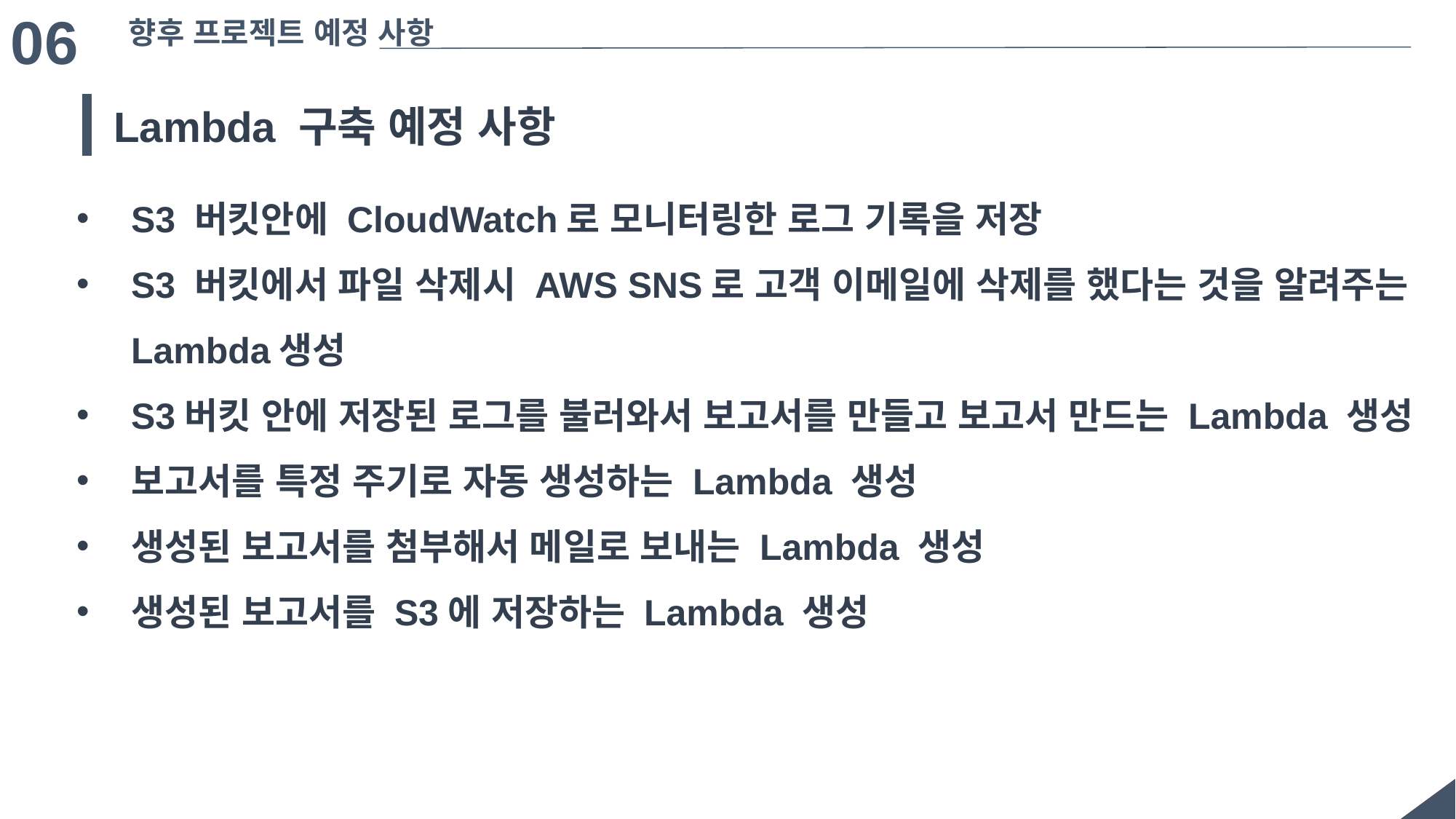

06
향후 프로젝트 예정 사항

Lambda 구축 예정 사항
S3 버킷안에 CloudWatch로 모니터링한 로그 기록을 저장
S3 버킷에서 파일 삭제시 AWS SNS로 고객 이메일에 삭제를 했다는 것을 알려주는 Lambda생성
S3버킷 안에 저장된 로그를 불러와서 보고서를 만들고 보고서 만드는 Lambda 생성
보고서를 특정 주기로 자동 생성하는 Lambda 생성
생성된 보고서를 첨부해서 메일로 보내는 Lambda 생성
생성된 보고서를 S3에 저장하는 Lambda 생성